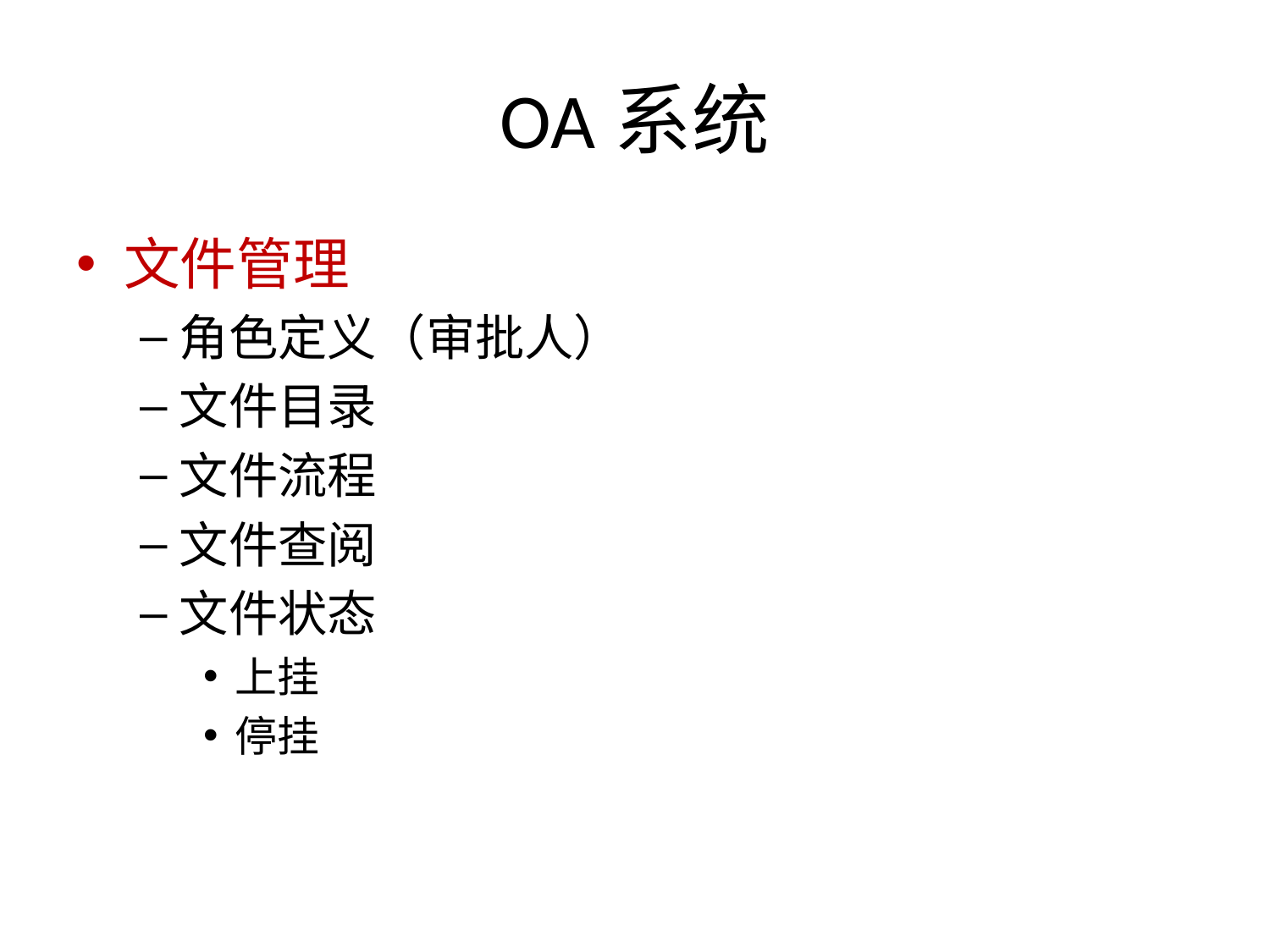

# OA系统
文件管理
角色定义（审批人）
文件目录
文件流程
文件查阅
文件状态
上挂
停挂